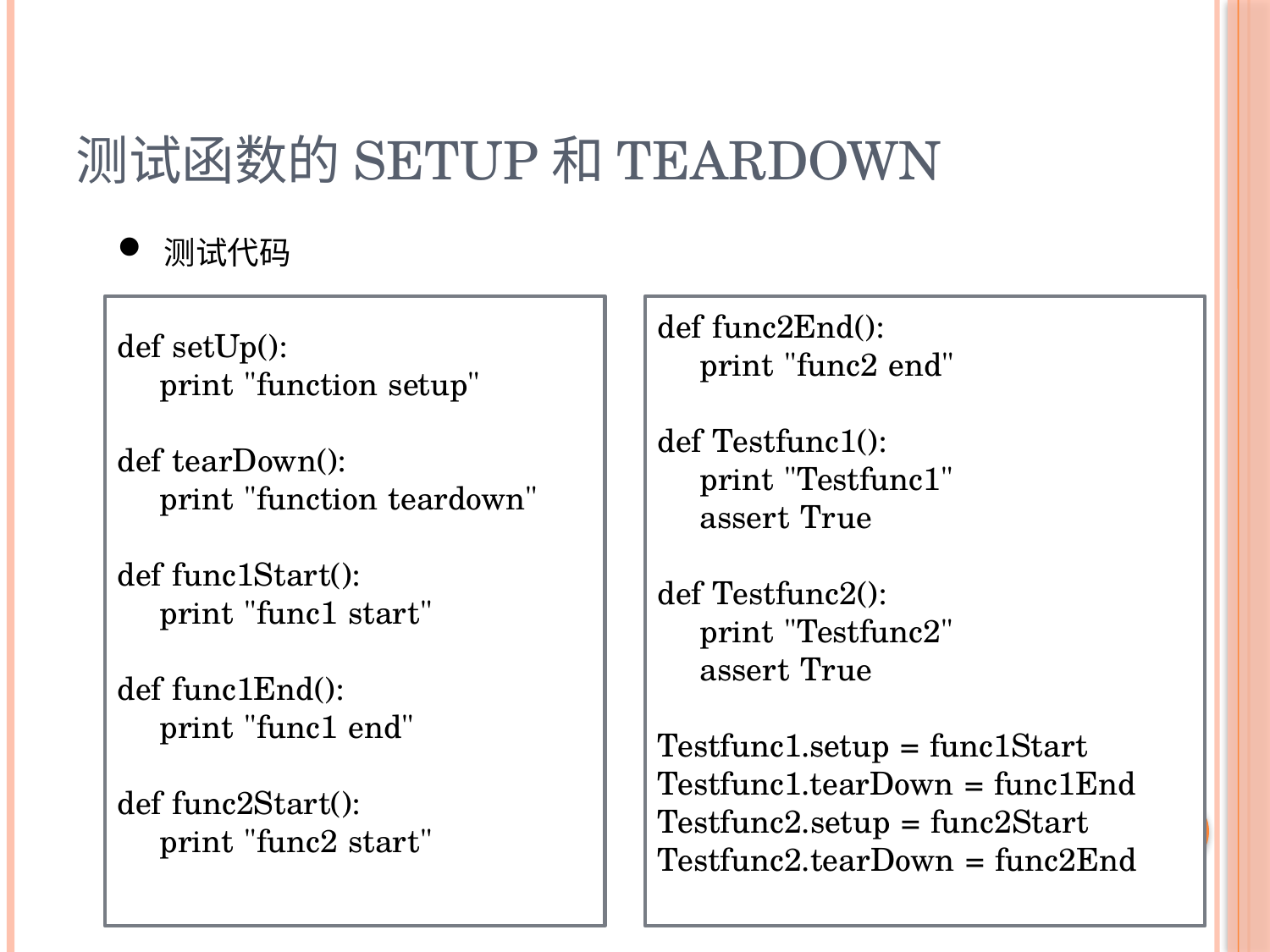

# 测试函数的Setup和tearDown
 测试代码

def setUp():
    print "function setup"

def tearDown():
    print "function teardown"

def func1Start():
    print "func1 start"

def func1End():
    print "func1 end"

def func2Start():
    print "func2 start"

def func2End():
    print "func2 end"

def Testfunc1():
    print "Testfunc1"
    assert True

def Testfunc2():
    print "Testfunc2"
    assert True

Testfunc1.setup = func1Start
Testfunc1.tearDown = func1End
Testfunc2.setup = func2Start
Testfunc2.tearDown = func2End